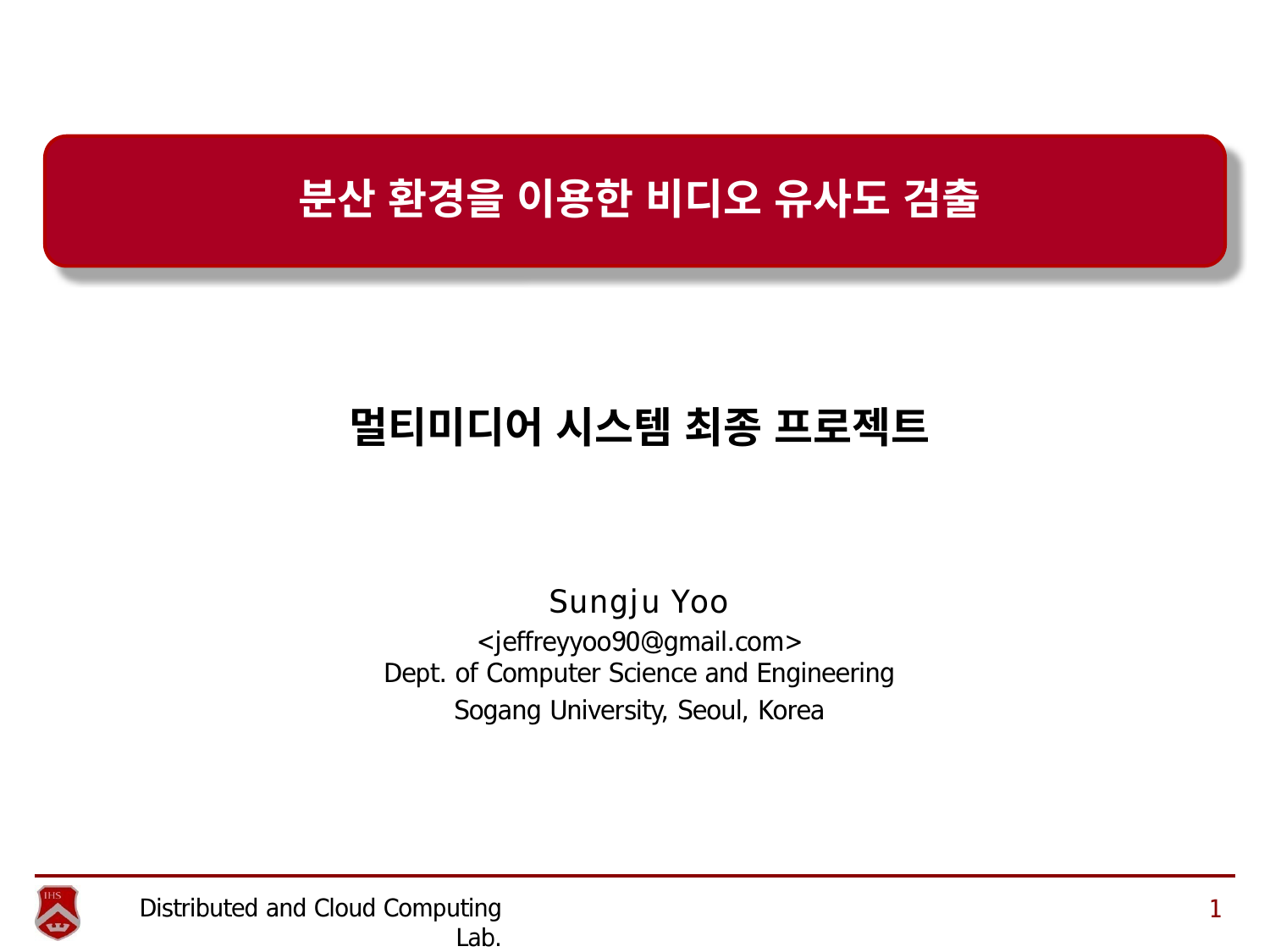

분산 환경을 이용한 비디오 유사도 검출
멀티미디어 시스템 최종 프로젝트

Sungju Yoo
<jeffreyyoo90@gmail.com>
Dept. of Computer Science and Engineering
Sogang University, Seoul, Korea
1